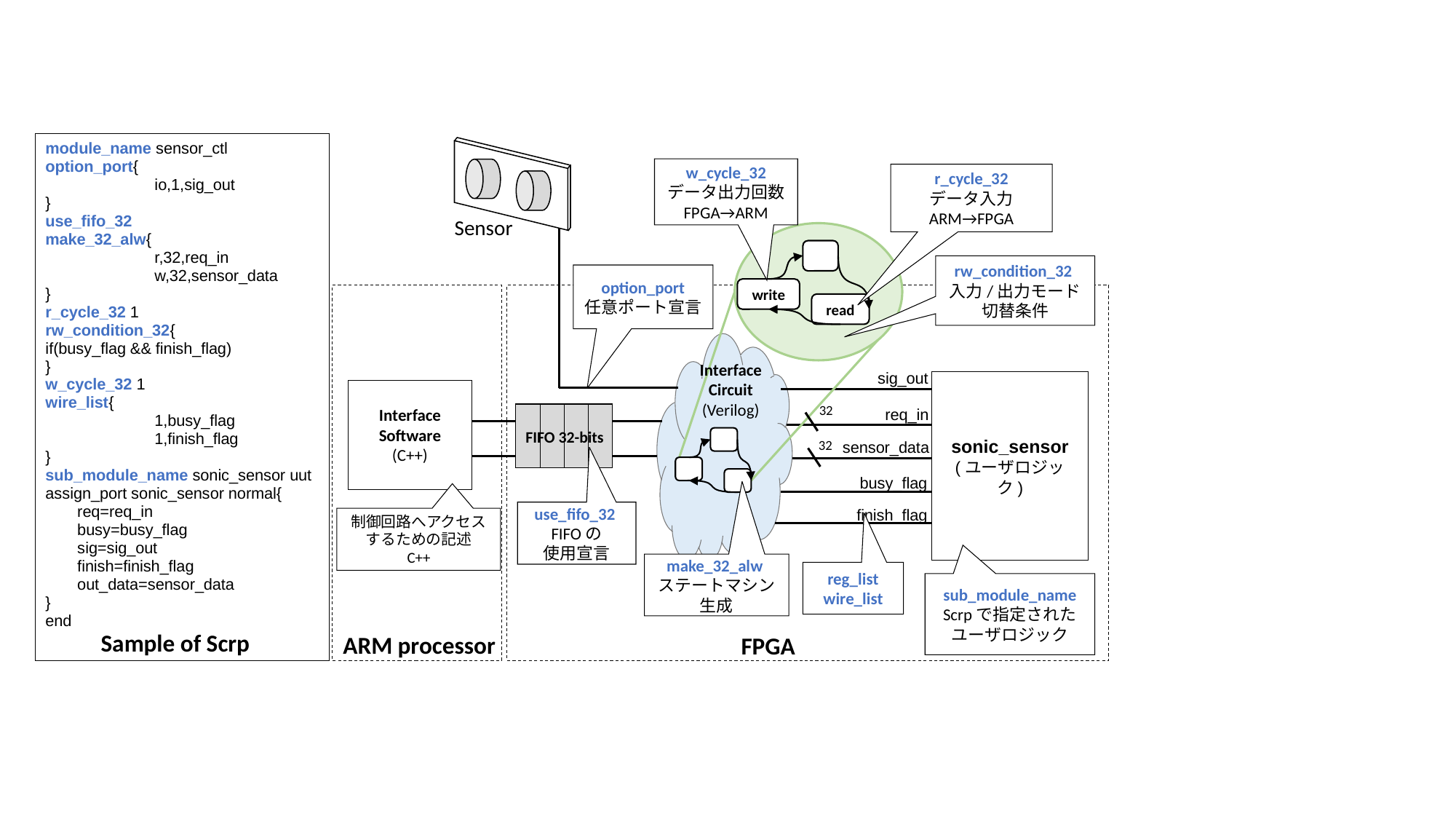

module_name sensor_ctl
option_port{
	io,1,sig_out
}
use_fifo_32
make_32_alw{
	r,32,req_in
	w,32,sensor_data
}
r_cycle_32 1
rw_condition_32{
if(busy_flag && finish_flag)
}
w_cycle_32 1
wire_list{
	1,busy_flag
	1,finish_flag
}
sub_module_name sonic_sensor uut
assign_port sonic_sensor normal{
	req=req_in
	busy=busy_flag
	sig=sig_out
	finish=finish_flag
	out_data=sensor_data
}
end

w_cycle_32
データ出力回数
FPGA→ARM
r_cycle_32
データ入力
ARM→FPGA
Sensor

write
read
rw_condition_32
入力/出力モード
切替条件
option_port
任意ポート宣言

Interface
Circuit
(Verilog)
sig_out
sonic_sensor
(ユーザロジック)
Interface
Software
(C++)
32
req_in

FIFO 32-bits

32
sensor_data
busy_flag
finish_flag
use_fifo_32
FIFOの
使用宣言
制御回路へアクセスするための記述
C++
make_32_alw
ステートマシン生成
reg_list
wire_list
sub_module_name
Scrpで指定されたユーザロジック
Sample of Scrp
ARM processor
FPGA